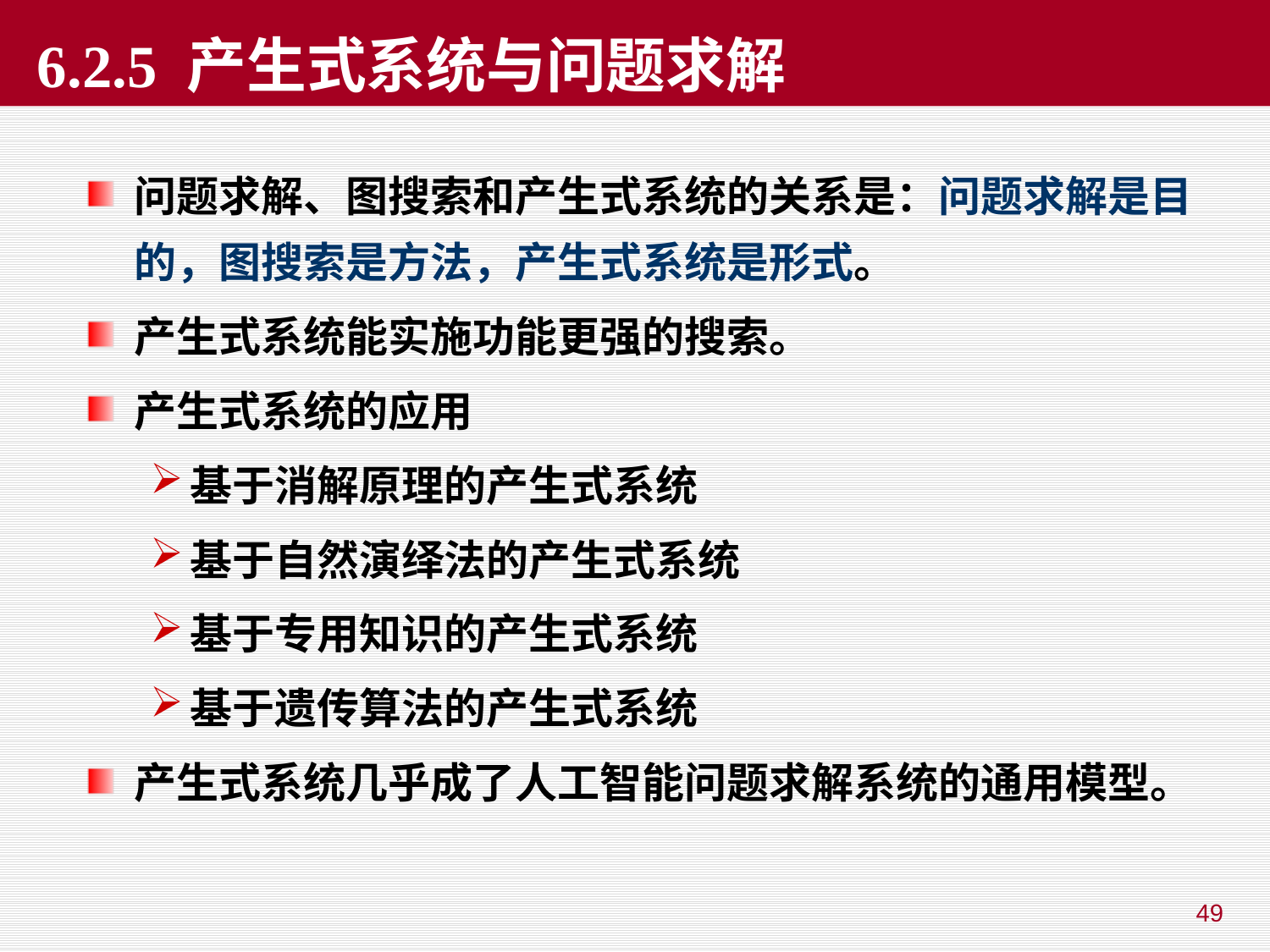

# 6.2.5 产生式系统与问题求解
问题求解、图搜索和产生式系统的关系是：问题求解是目的，图搜索是方法，产生式系统是形式。
产生式系统能实施功能更强的搜索。
产生式系统的应用
基于消解原理的产生式系统
基于自然演绎法的产生式系统
基于专用知识的产生式系统
基于遗传算法的产生式系统
产生式系统几乎成了人工智能问题求解系统的通用模型。
49